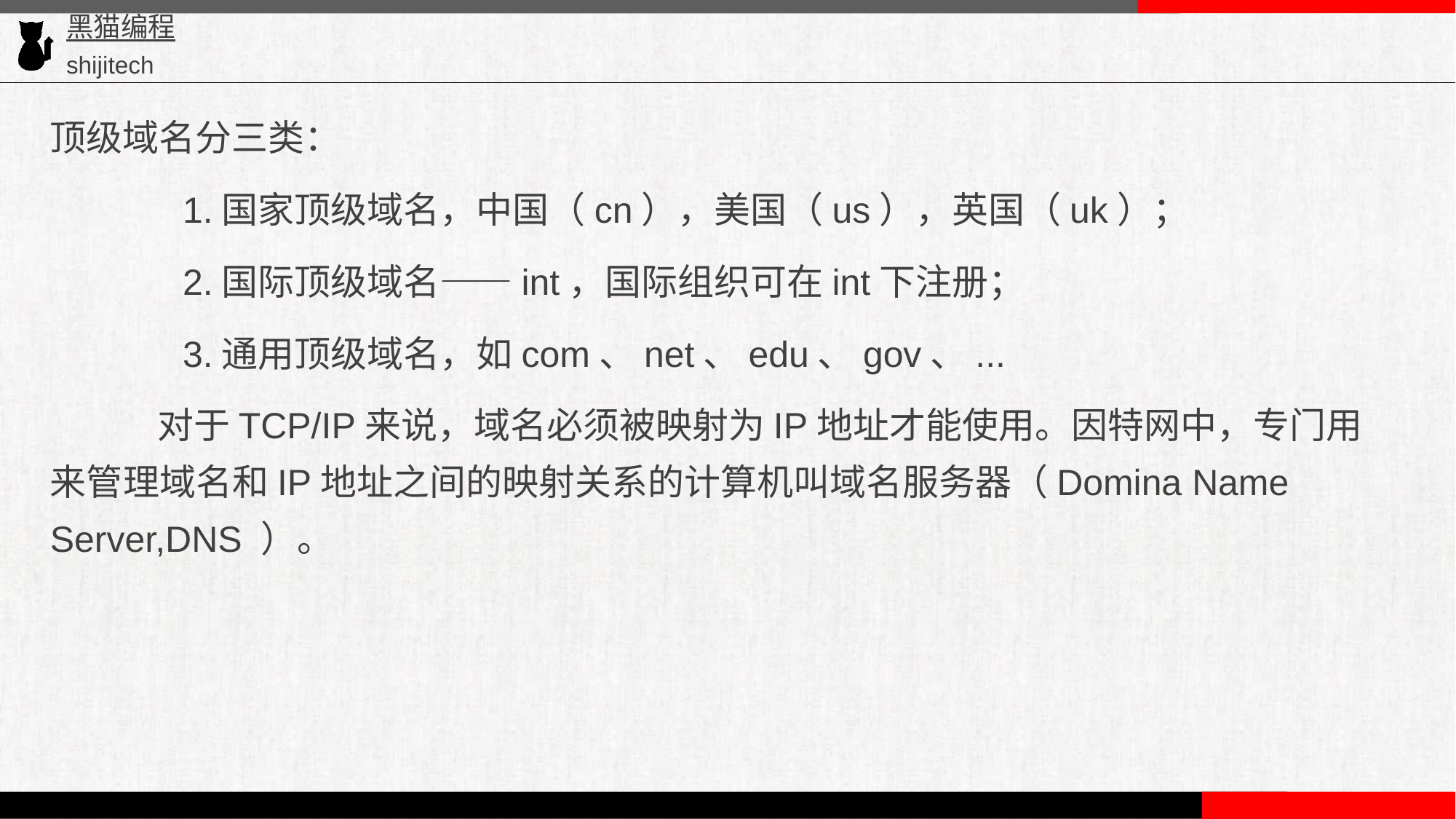

顶级域名分三类：
             1.国家顶级域名，中国（cn），美国（us），英国（uk）；
             2.国际顶级域名——int，国际组织可在int下注册；
             3.通用顶级域名，如com、net、edu、gov、...
            对于TCP/IP来说，域名必须被映射为IP地址才能使用。因特网中，专门用来管理域名和IP地址之间的映射关系的计算机叫域名服务器（Domina Name Server,DNS ）。